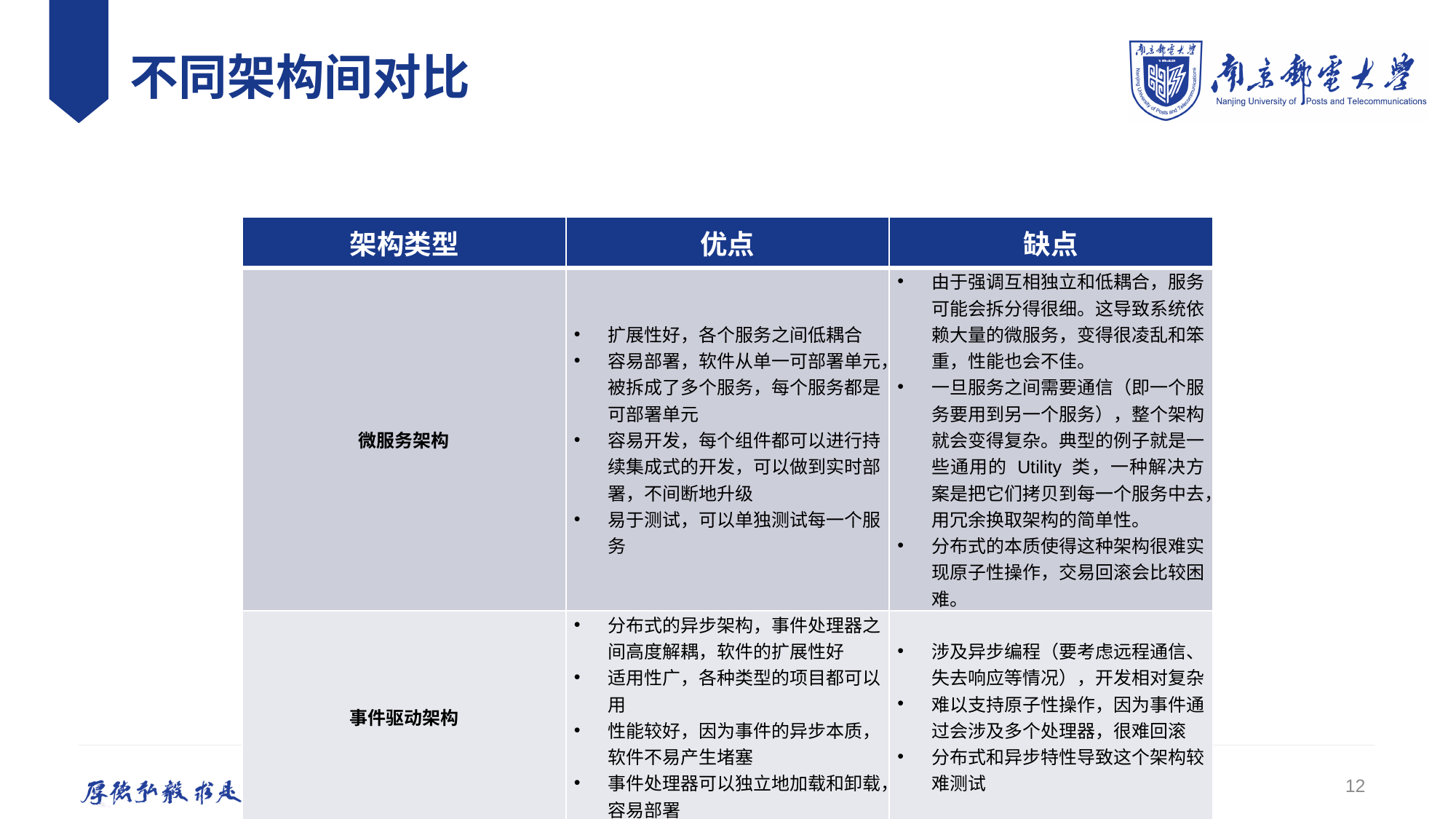

# 不同架构间对比
| 架构类型 | 优点 | 缺点 |
| --- | --- | --- |
| 微服务架构 | 扩展性好，各个服务之间低耦合 容易部署，软件从单一可部署单元，被拆成了多个服务，每个服务都是可部署单元 容易开发，每个组件都可以进行持续集成式的开发，可以做到实时部署，不间断地升级 易于测试，可以单独测试每一个服务 | 由于强调互相独立和低耦合，服务可能会拆分得很细。这导致系统依赖大量的微服务，变得很凌乱和笨重，性能也会不佳。 一旦服务之间需要通信（即一个服务要用到另一个服务），整个架构就会变得复杂。典型的例子就是一些通用的 Utility 类，一种解决方案是把它们拷贝到每一个服务中去，用冗余换取架构的简单性。 分布式的本质使得这种架构很难实现原子性操作，交易回滚会比较困难。 |
| 事件驱动架构 | 分布式的异步架构，事件处理器之间高度解耦，软件的扩展性好 适用性广，各种类型的项目都可以用 性能较好，因为事件的异步本质，软件不易产生堵塞 事件处理器可以独立地加载和卸载，容易部署 | 涉及异步编程（要考虑远程通信、失去响应等情况），开发相对复杂 难以支持原子性操作，因为事件通过会涉及多个处理器，很难回滚 分布式和异步特性导致这个架构较难测试 |
12